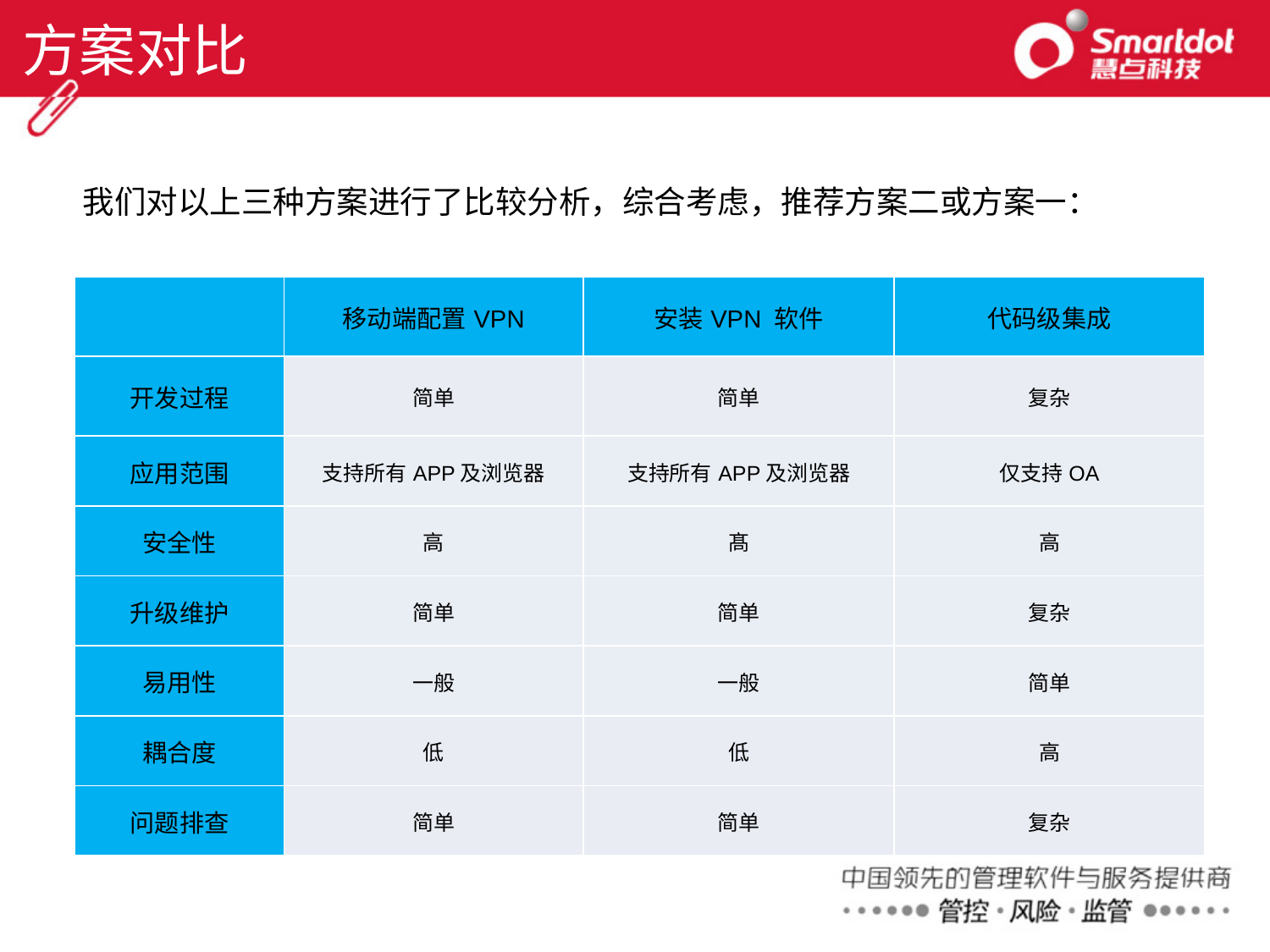

# 方案对比
我们对以上三种方案进行了比较分析，综合考虑，推荐方案二或方案一：
|  | 移动端配置VPN | 安装VPN 软件 | 代码级集成 |
| --- | --- | --- | --- |
| 开发过程 | 简单 | 简单 | 复杂 |
| 应用范围 | 支持所有APP及浏览器 | 支持所有APP及浏览器 | 仅支持OA |
| 安全性 | 高 | 髙 | 高 |
| 升级维护 | 简单 | 简单 | 复杂 |
| 易用性 | 一般 | 一般 | 简单 |
| 耦合度 | 低 | 低 | 高 |
| 问题排查 | 简单 | 简单 | 复杂 |